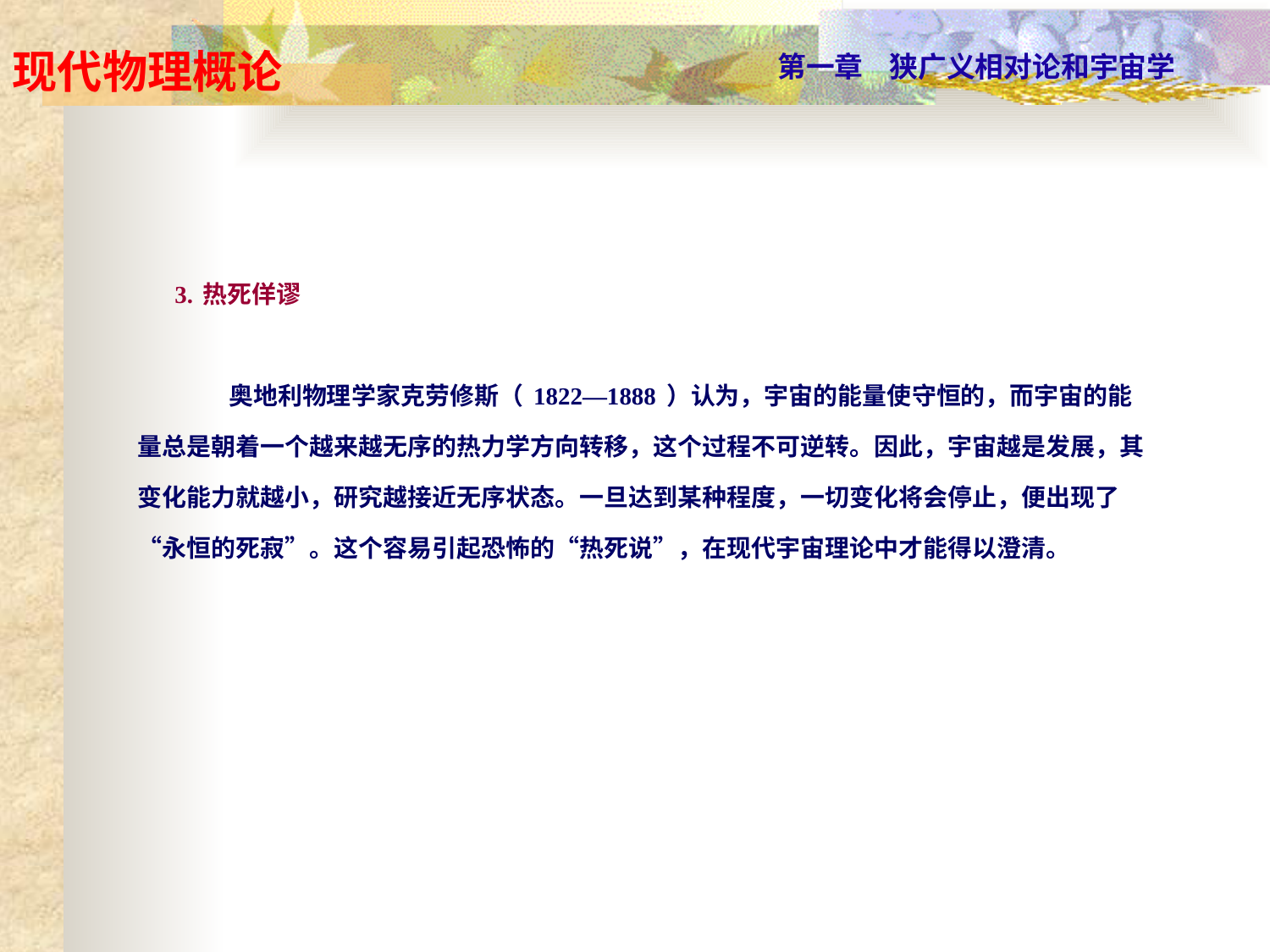

3.热死佯谬

        奥地利物理学家克劳修斯（1822—1888）认为，宇宙的能量使守恒的，而宇宙的能量总是朝着一个越来越无序的热力学方向转移，这个过程不可逆转。因此，宇宙越是发展，其变化能力就越小，研究越接近无序状态。一旦达到某种程度，一切变化将会停止，便出现了“永恒的死寂”。这个容易引起恐怖的“热死说”，在现代宇宙理论中才能得以澄清。